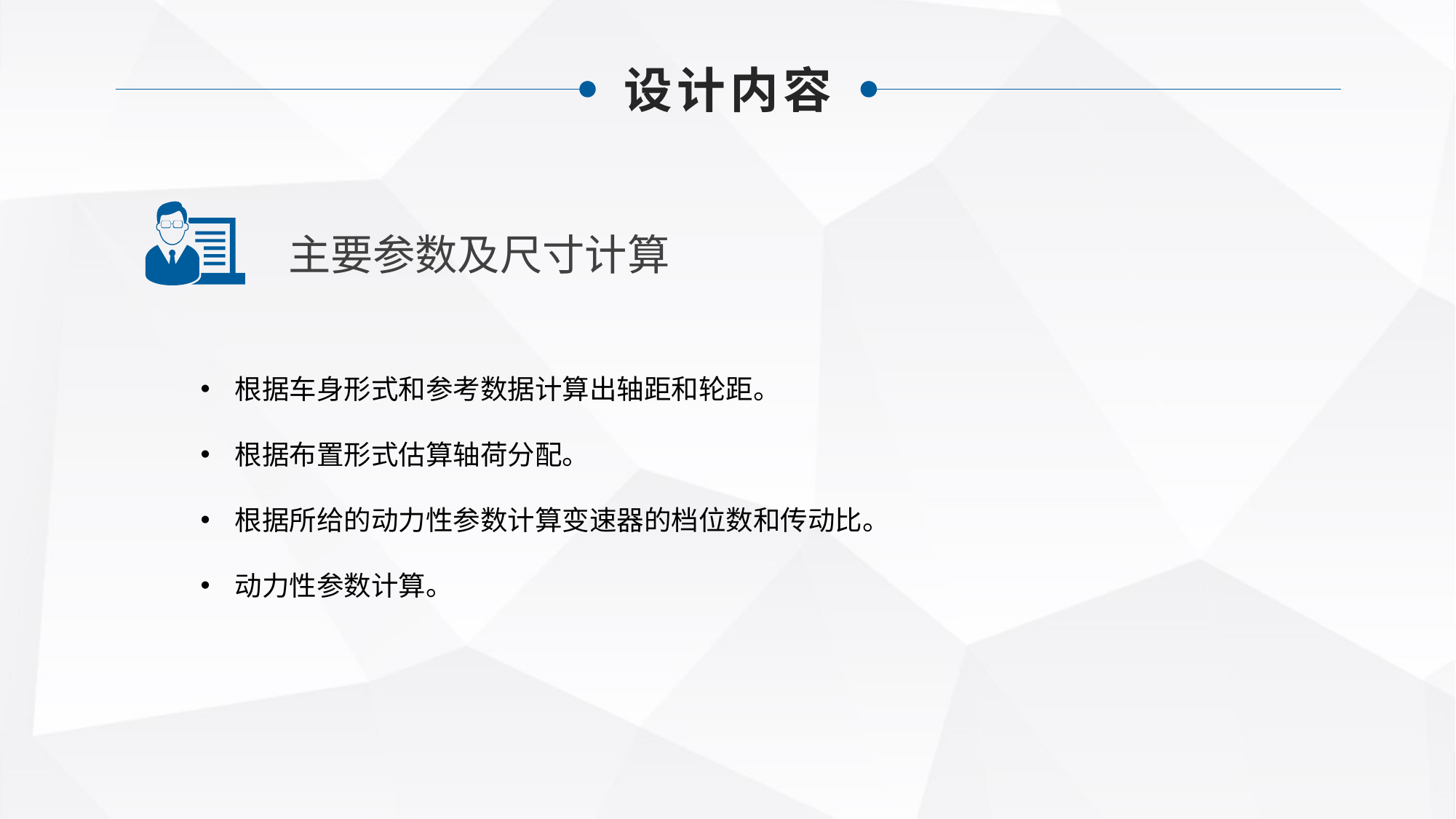

设计内容

主要参数及尺寸计算
根据车身形式和参考数据计算出轴距和轮距。
根据布置形式估算轴荷分配。
根据所给的动力性参数计算变速器的档位数和传动比。
动力性参数计算。